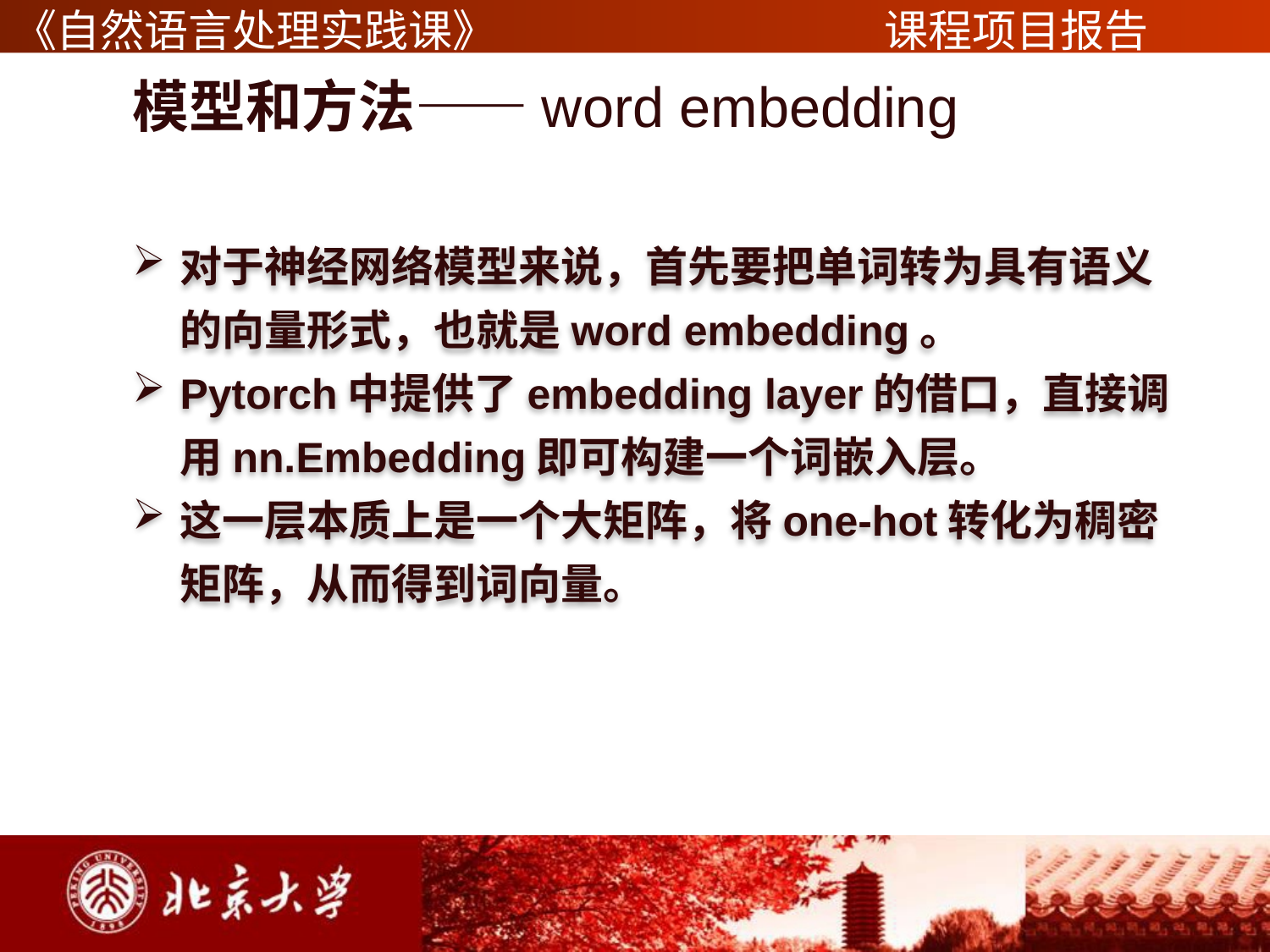

# 模型和方法——word embedding
对于神经网络模型来说，首先要把单词转为具有语义的向量形式，也就是word embedding。
Pytorch中提供了embedding layer的借口，直接调用nn.Embedding即可构建一个词嵌入层。
这一层本质上是一个大矩阵，将one-hot转化为稠密矩阵，从而得到词向量。